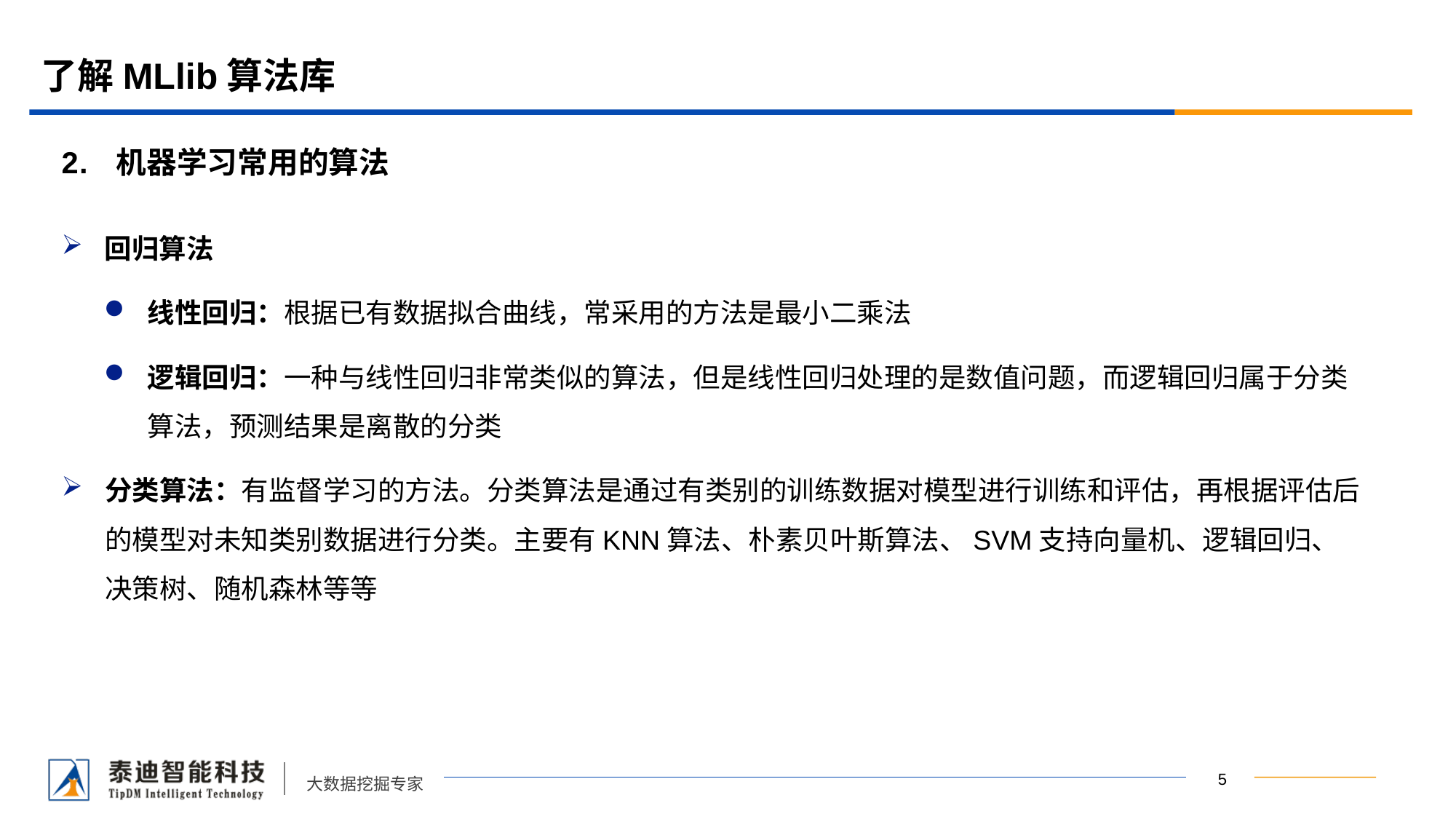

# 了解MLlib算法库
机器学习常用的算法
回归算法
线性回归：根据已有数据拟合曲线，常采用的方法是最小二乘法
逻辑回归：一种与线性回归非常类似的算法，但是线性回归处理的是数值问题，而逻辑回归属于分类算法，预测结果是离散的分类
分类算法：有监督学习的方法。分类算法是通过有类别的训练数据对模型进行训练和评估，再根据评估后的模型对未知类别数据进行分类。主要有KNN算法、朴素贝叶斯算法、SVM支持向量机、逻辑回归、决策树、随机森林等等